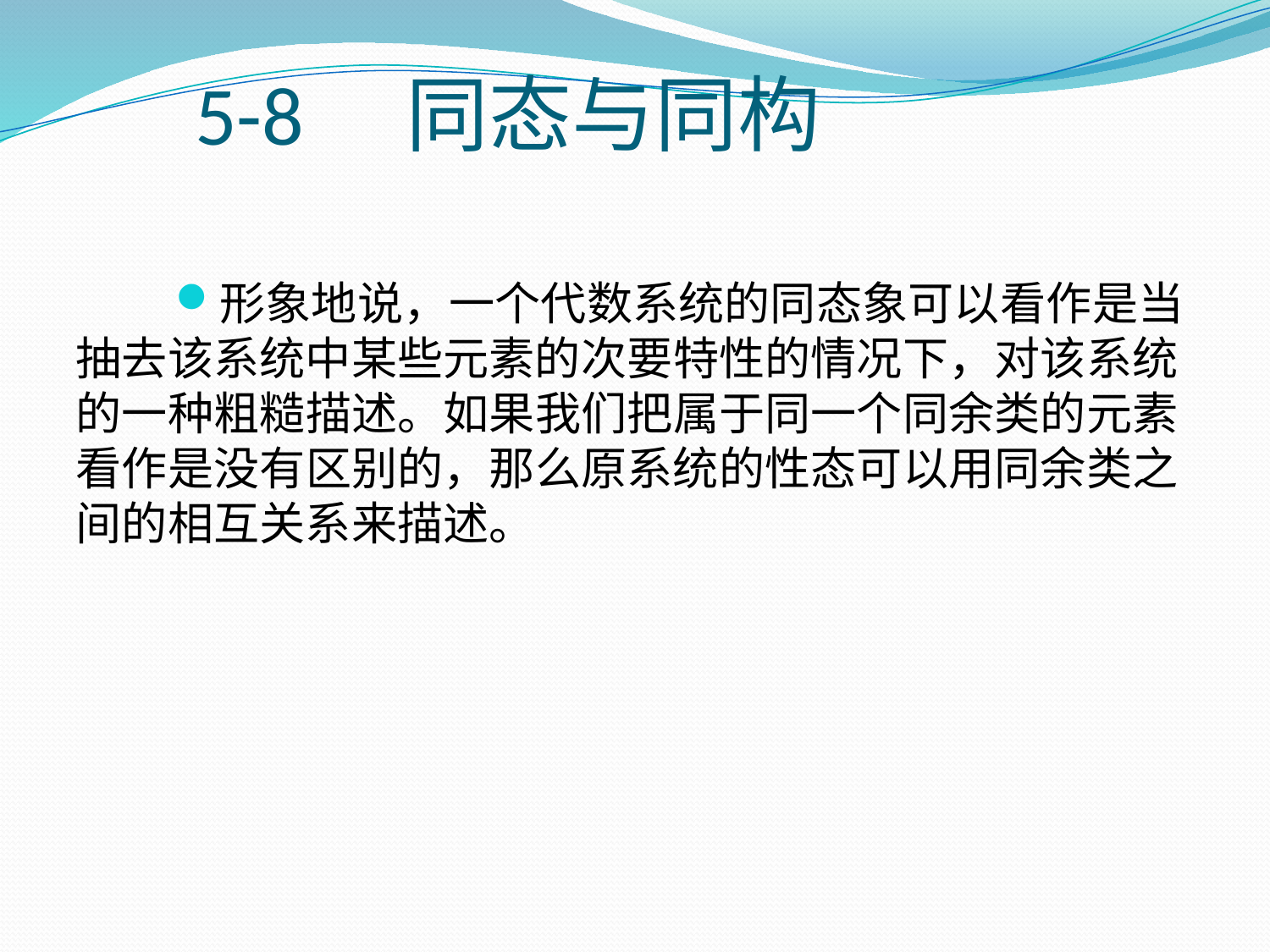

# 5-8　同态与同构
形象地说，一个代数系统的同态象可以看作是当抽去该系统中某些元素的次要特性的情况下，对该系统的一种粗糙描述。如果我们把属于同一个同余类的元素看作是没有区别的，那么原系统的性态可以用同余类之间的相互关系来描述。